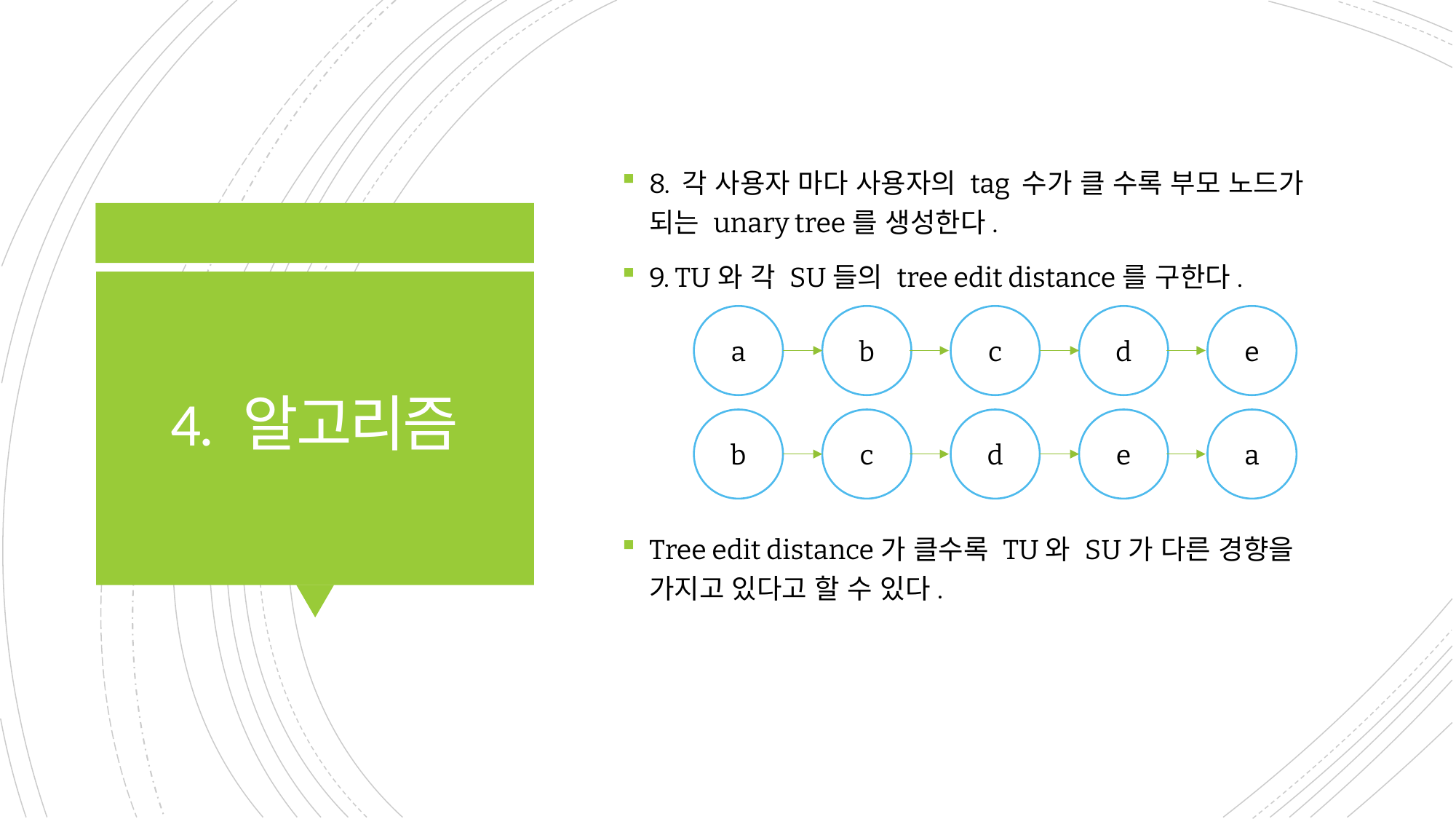

8. 각 사용자 마다 사용자의 tag 수가 클 수록 부모 노드가 되는 unary tree를 생성한다.
9. TU와 각 SU들의 tree edit distance를 구한다.

Tree edit distance가 클수록 TU와 SU가 다른 경향을 가지고 있다고 할 수 있다.

# 4. 알고리즘
e
d
c
b
a
a
e
d
c
b